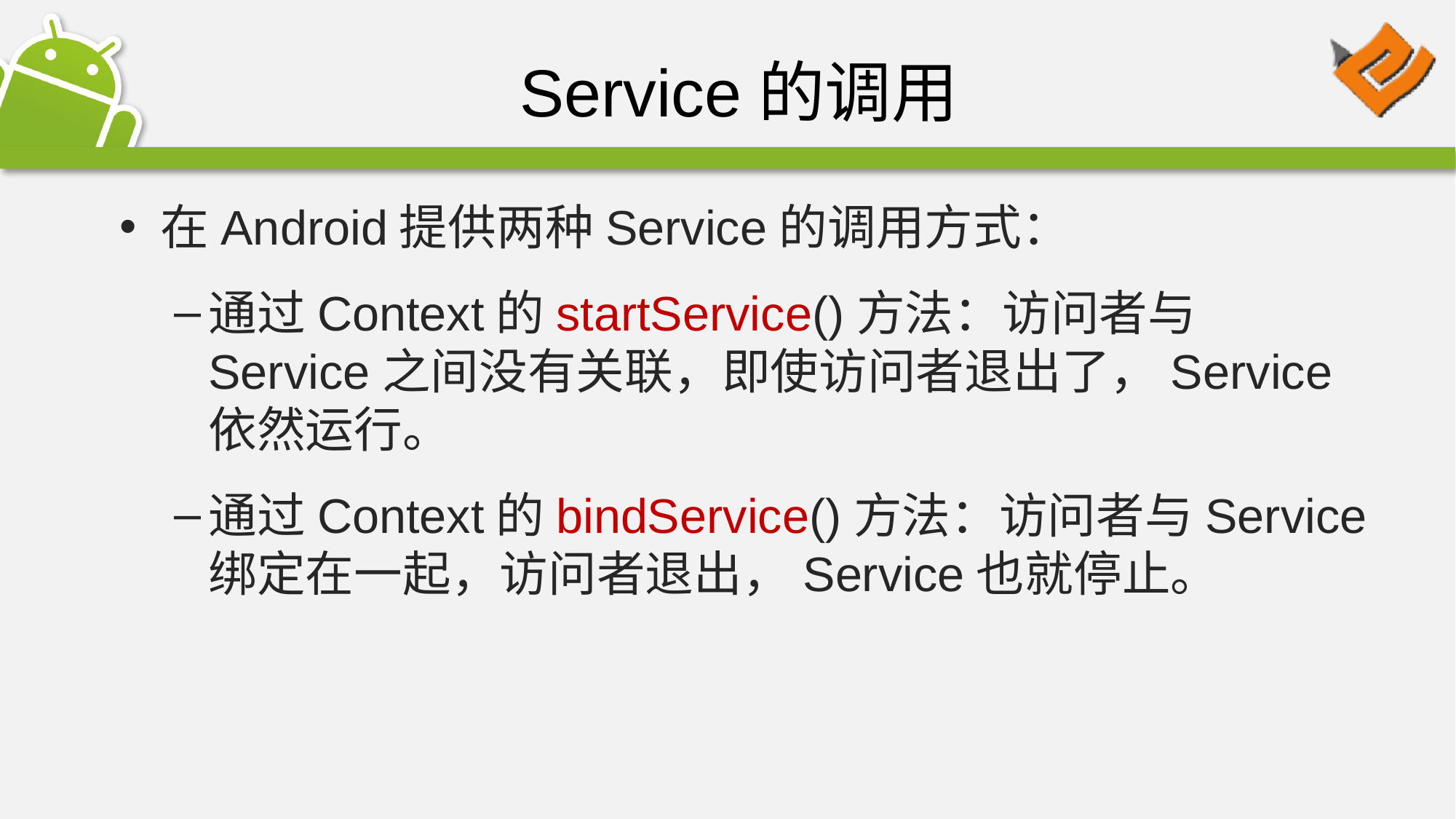

# Service的调用
在Android提供两种Service的调用方式：
通过Context的startService()方法：访问者与Service之间没有关联，即使访问者退出了，Service依然运行。
通过Context的bindService()方法：访问者与Service绑定在一起，访问者退出，Service也就停止。